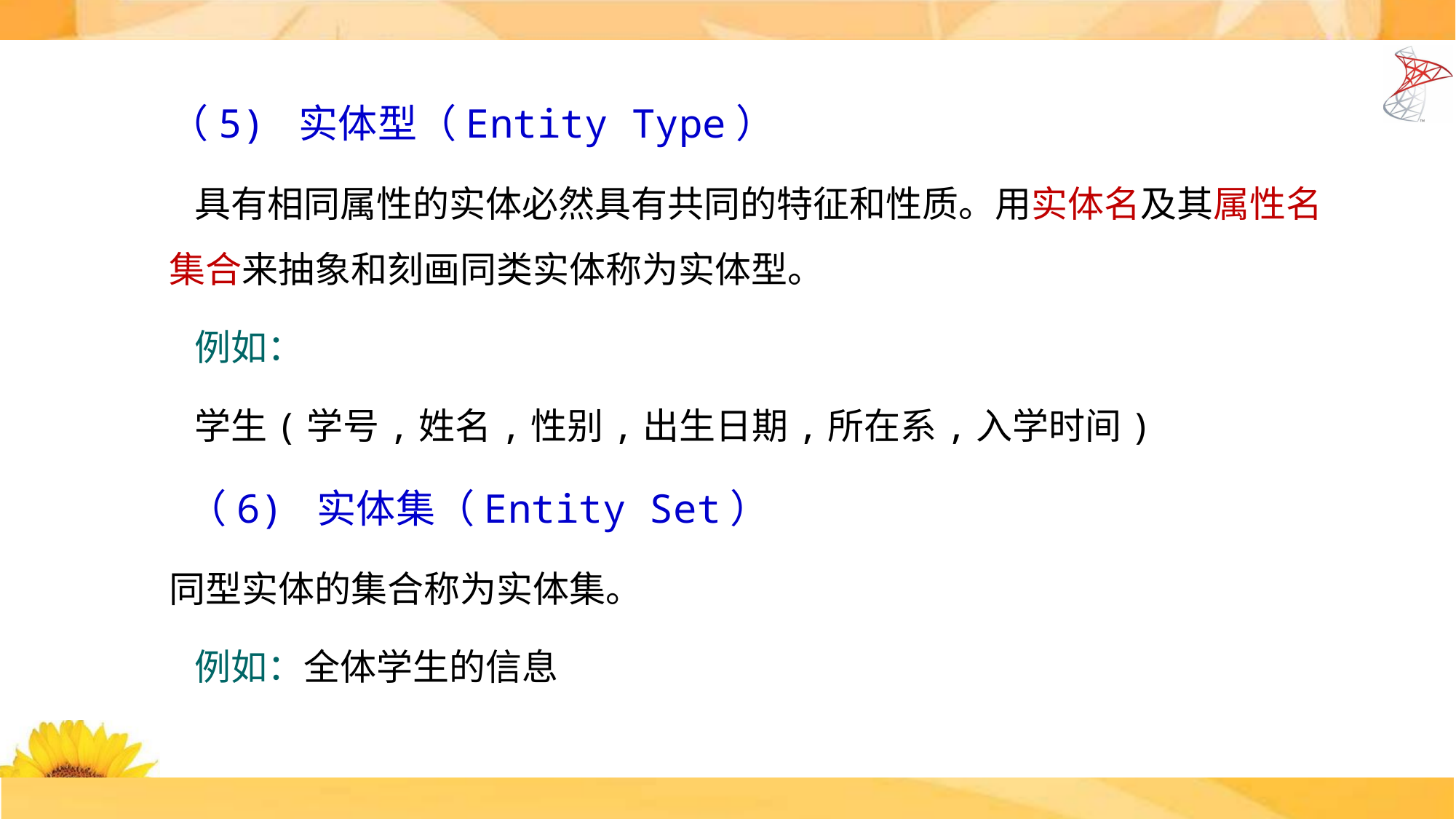

（5) 实体型（Entity Type）
  具有相同属性的实体必然具有共同的特征和性质。用实体名及其属性名集合来抽象和刻画同类实体称为实体型。
  例如：
  学生(学号,姓名,性别,出生日期,所在系,入学时间)
 （6) 实体集（Entity Set）
同型实体的集合称为实体集。
  例如：全体学生的信息